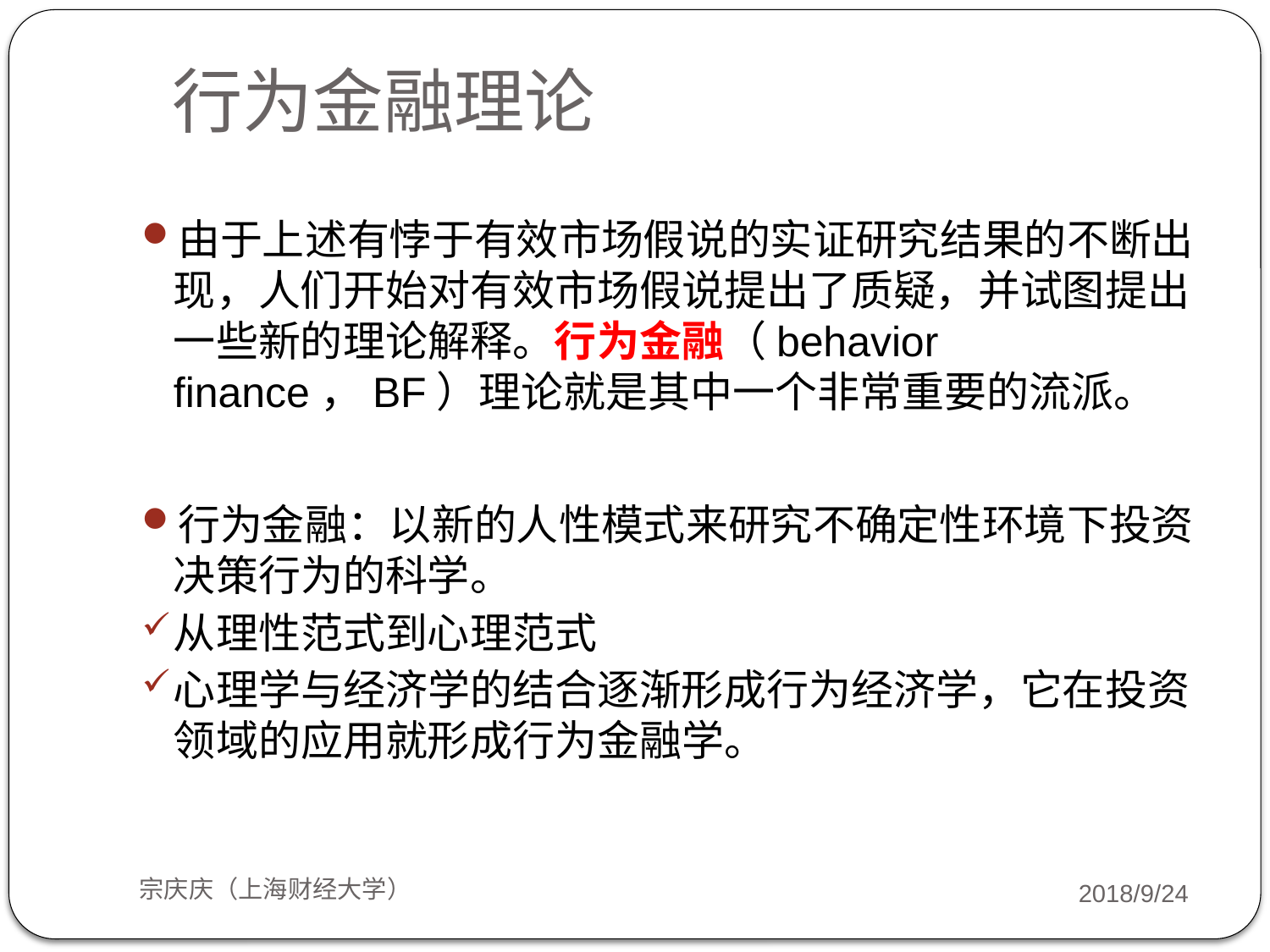

# 行为金融理论
由于上述有悖于有效市场假说的实证研究结果的不断出现，人们开始对有效市场假说提出了质疑，并试图提出一些新的理论解释。行为金融（behavior finance，BF）理论就是其中一个非常重要的流派。

行为金融：以新的人性模式来研究不确定性环境下投资决策行为的科学。
从理性范式到心理范式
心理学与经济学的结合逐渐形成行为经济学，它在投资领域的应用就形成行为金融学。
宗庆庆（上海财经大学）
2018/9/24